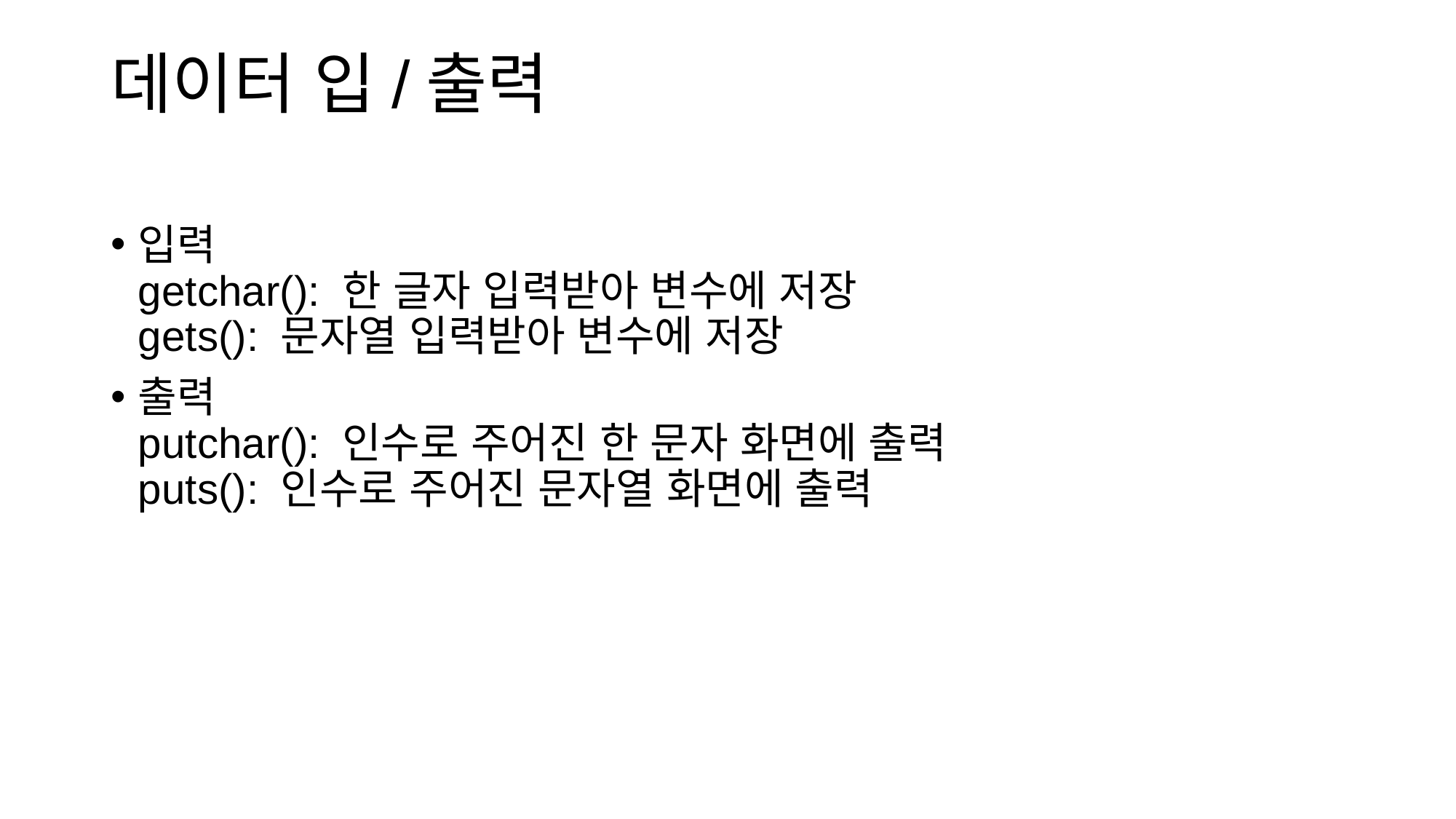

# 데이터 입/출력

입력
getchar(): 한 글자 입력받아 변수에 저장
gets(): 문자열 입력받아 변수에 저장
출력
putchar(): 인수로 주어진 한 문자 화면에 출력
puts(): 인수로 주어진 문자열 화면에 출력